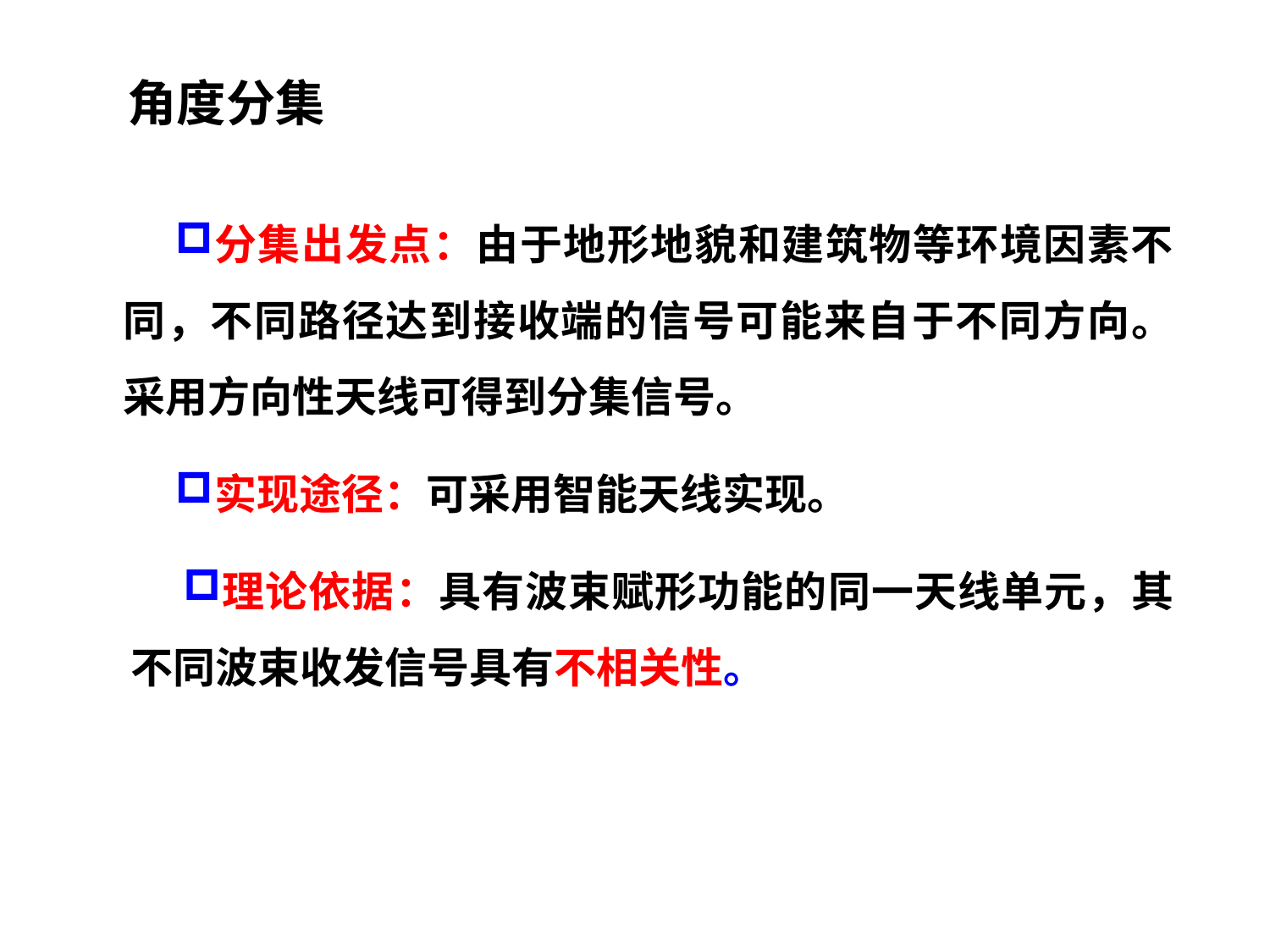

# 角度分集
分集出发点：由于地形地貌和建筑物等环境因素不同，不同路径达到接收端的信号可能来自于不同方向。采用方向性天线可得到分集信号。
实现途径：可采用智能天线实现。
理论依据：具有波束赋形功能的同一天线单元，其不同波束收发信号具有不相关性。